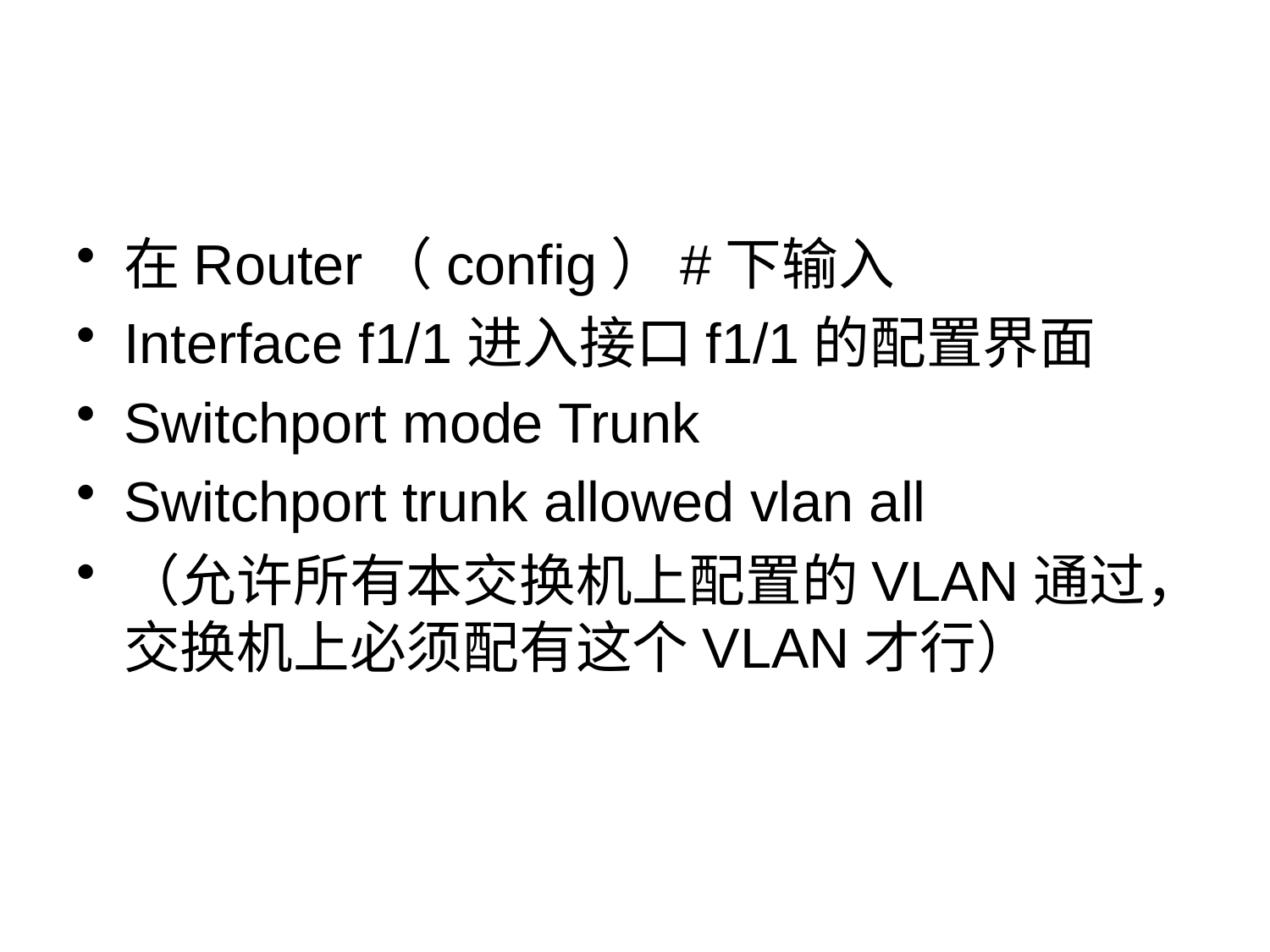

#
在Router（config）#下输入
Interface f1/1进入接口f1/1的配置界面
Switchport mode Trunk
Switchport trunk allowed vlan all
（允许所有本交换机上配置的VLAN通过，交换机上必须配有这个VLAN才行）